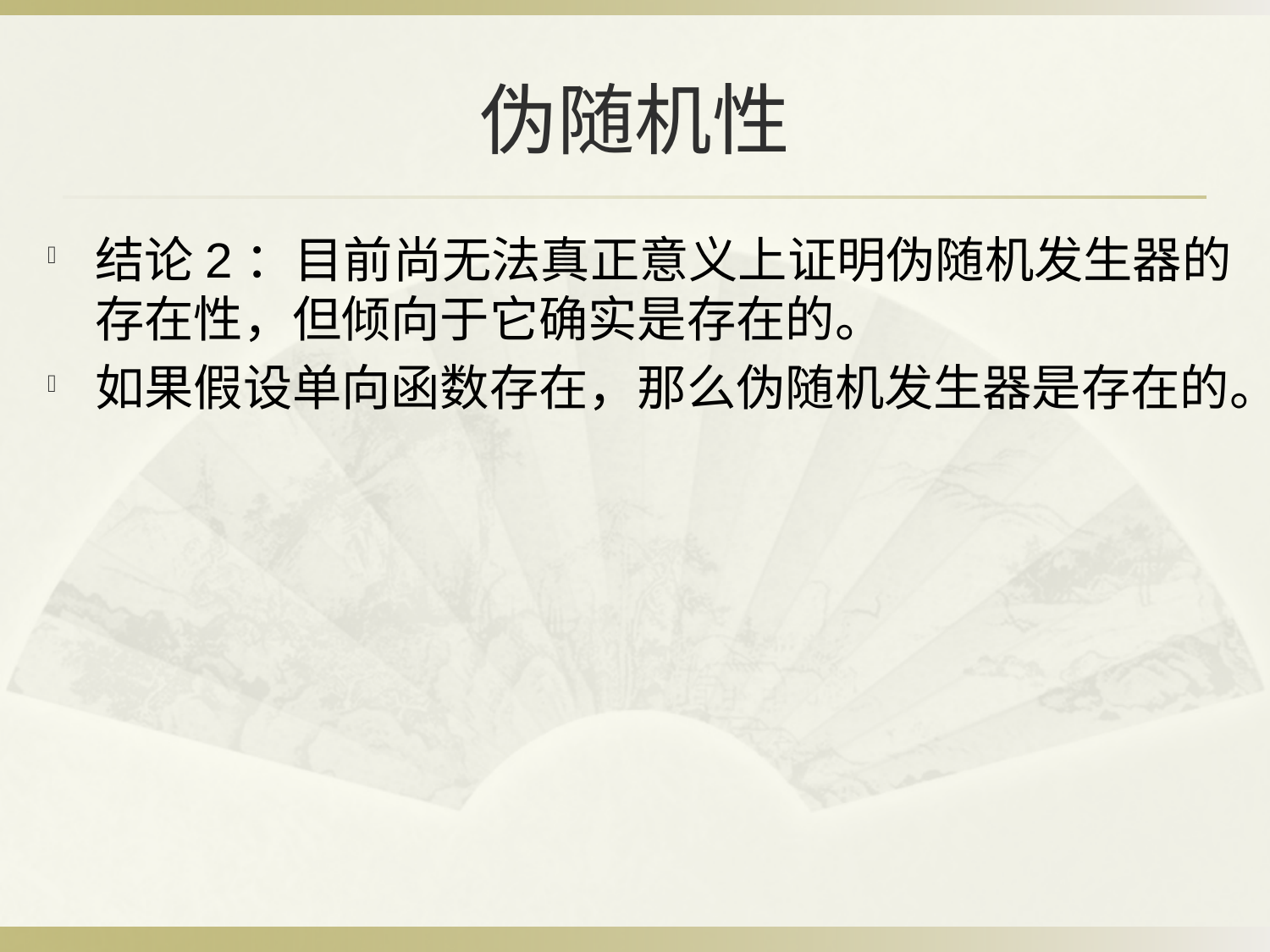

# 伪随机性
结论2：目前尚无法真正意义上证明伪随机发生器的存在性，但倾向于它确实是存在的。
如果假设单向函数存在，那么伪随机发生器是存在的。